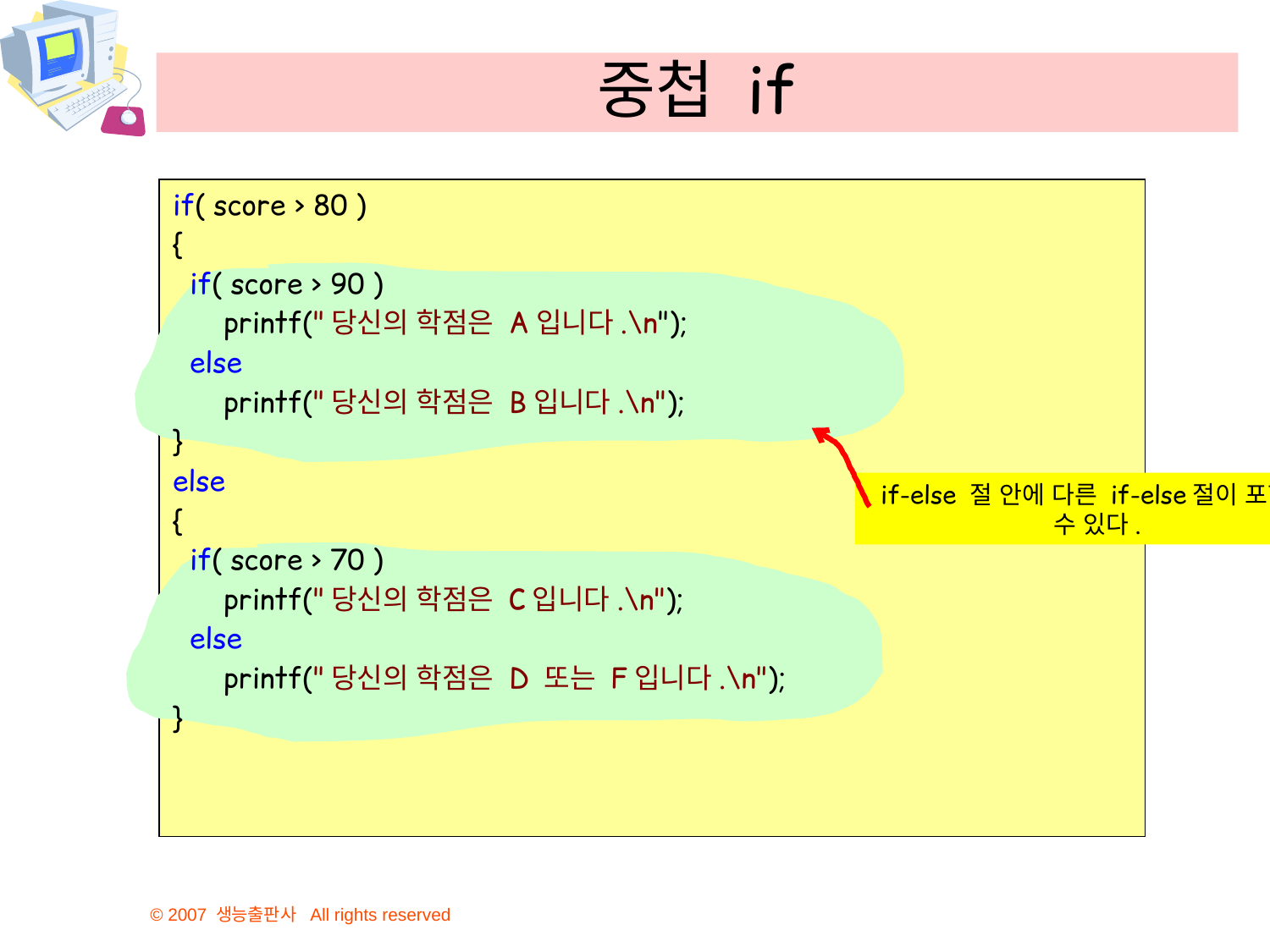

# 중첩 if

if( score > 80 )
{
  if( score > 90 )
      printf("당신의 학점은 A입니다.\n");
  else
      printf("당신의 학점은 B입니다.\n");
}
else
{
  if( score > 70 )
      printf("당신의 학점은 C입니다.\n");
  else
      printf("당신의 학점은 D 또는 F입니다.\n");
}

if-else 절 안에 다른 if-else절이 포함될 수 있다.